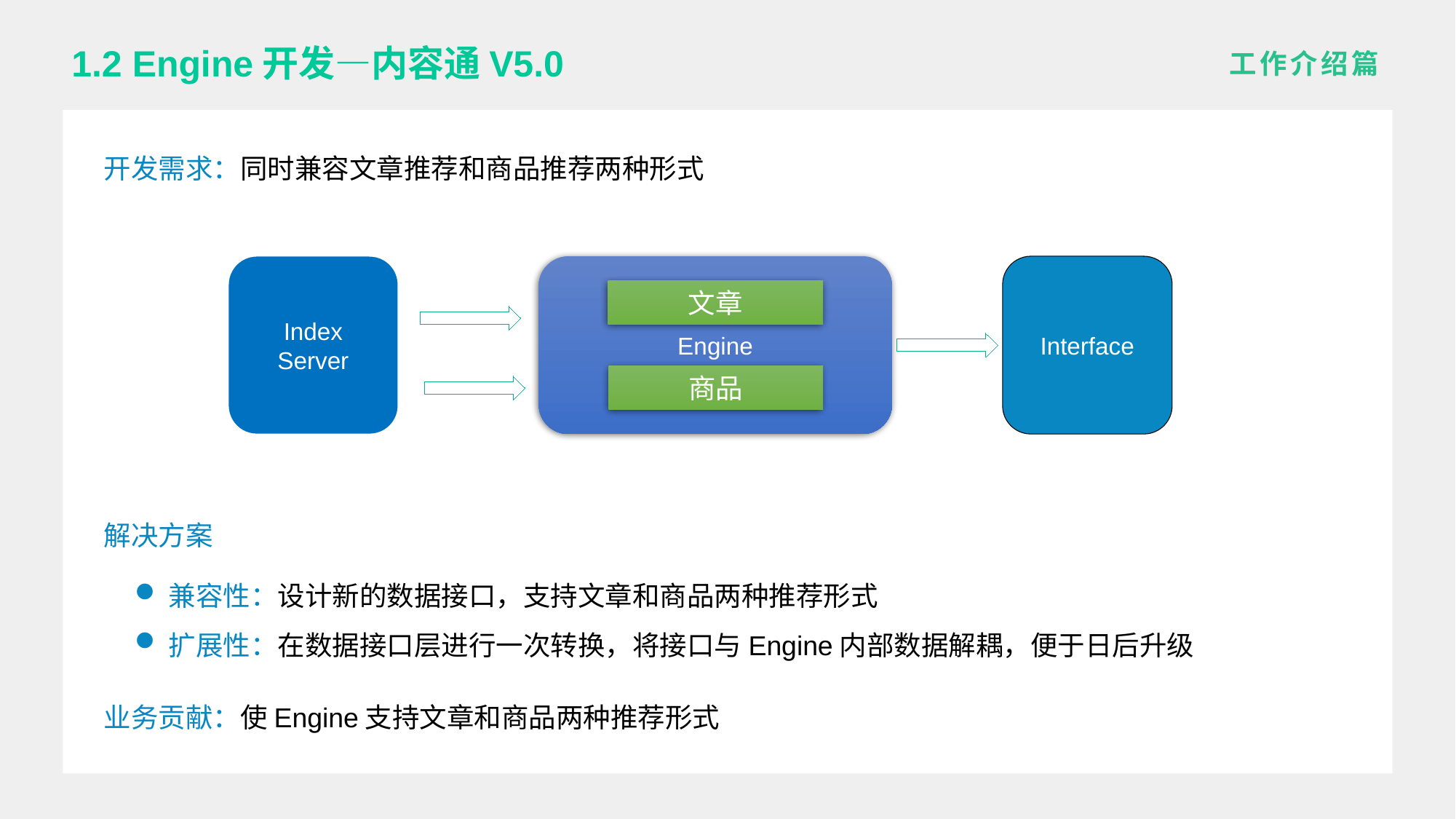

# 1.2 Engine开发—内容通V5.0
工作介绍篇
开发需求：同时兼容文章推荐和商品推荐两种形式

Engine

Interface
Index Server
文章

商品

解决方案
兼容性：设计新的数据接口，支持文章和商品两种推荐形式
扩展性：在数据接口层进行一次转换，将接口与Engine内部数据解耦，便于日后升级
业务贡献：使Engine支持文章和商品两种推荐形式